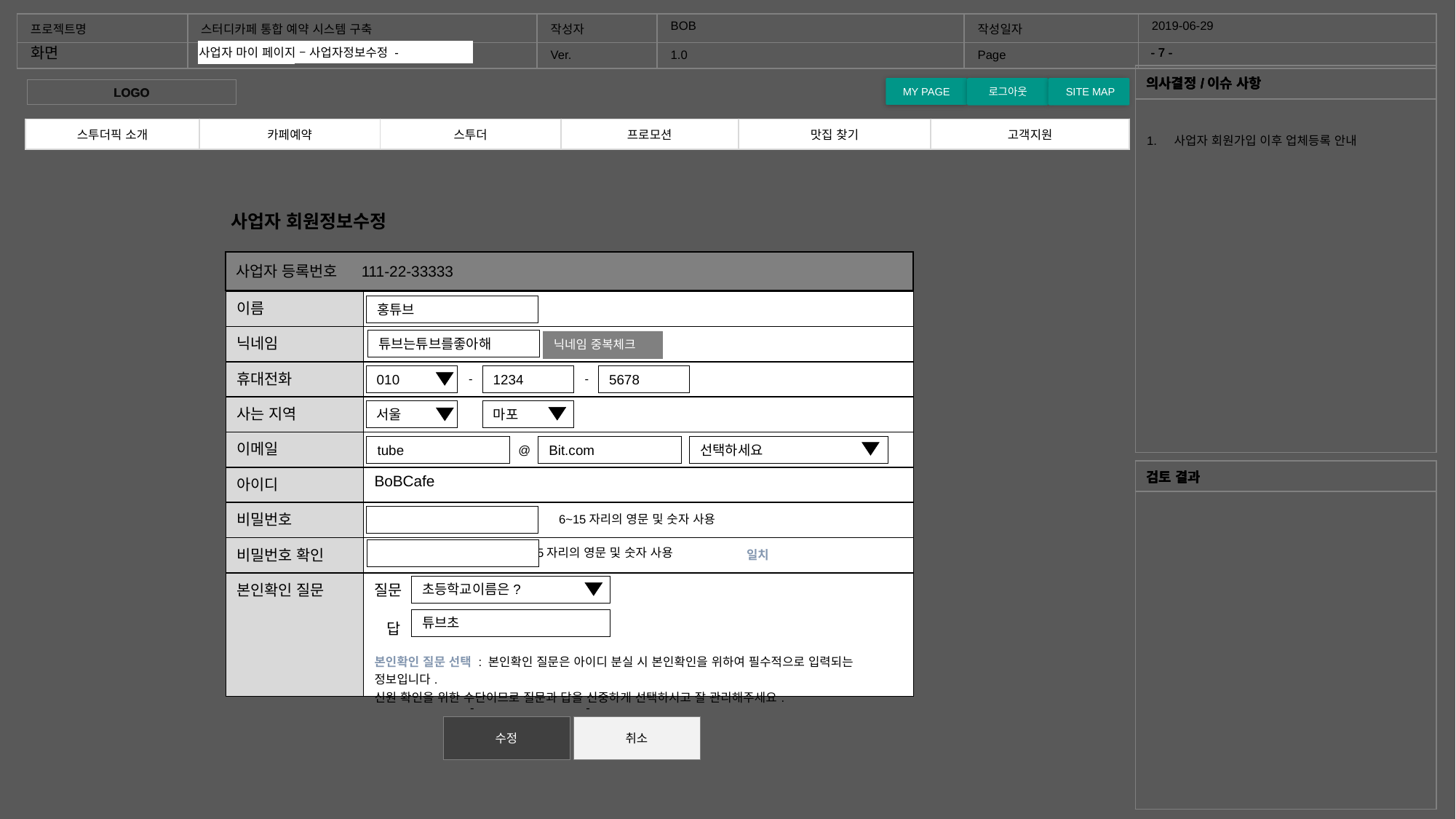

| 프로젝트명 | 스터디카페 통합 예약 시스템 구축 | 작성자 | BOB | 작성일자 | 2019-06-29 |
| --- | --- | --- | --- | --- | --- |
|  |  | Ver. | 1.0 | Page |  |
화면
- 7 -
- 7 -
- 7 -
사업자 마이 페이지 – 사업자정보수정 -

홈화면
홈화면
홈화면
회원가입 페이지
| 의사결정/이슈 사항 |
| --- |
|  |
| 의사결정/이슈 사항 |
| --- |
|  |
| 의사결정/이슈 사항 |
| --- |
|  |
MY PAGE
로그아웃
 SITE MAP
LOGO
LOGO
LOGO
사업자 회원가입 이후 업체등록 안내
| 스투더픽 소개 | 카페예약 | 스투더 | 프로모션 | 맛집찾기 | 고객지원 |
| --- | --- | --- | --- | --- | --- |
| 스투더픽 소개 | 카페예약 | 스투더 | 프로모션 | 맛집찾기 | 고객지원 |
| --- | --- | --- | --- | --- | --- |
| 스투더픽 소개 | 카페예약 | 스투더 | 프로모션 | 맛집 찾기 | 고객지원 |
| --- | --- | --- | --- | --- | --- |
사업자 회원정보수정
사업자 등록번호     111-22-33333
| 이름 |  |
| --- | --- |
| 닉네임 |  |
| 휴대전화 |  |
| 사는 지역 |  |
| 이메일 |  |
| 아이디 | BoBCafe |
| 비밀번호 |  |
| 비밀번호 확인 | 6~15자리의 영문 및 숫자 사용 |
| 본인확인 질문 | 질문 답 본인확인 질문 선택 : 본인확인 질문은 아이디 분실 시 본인확인을 위하여 필수적으로 입력되는 정보입니다. 신원 확인을 위한 수단이므로 질문과 답을 신중하게 선택하시고 잘 관리해주세요. |
홍튜브
튜브는튜브를좋아해
닉네임 중복체크
010
-
1234
-
5678

서울
마포

tube
Bit.com
선택하세요
@

| 검토 결과 |
| --- |
|  |
| 검토 결과 |
| --- |
|  |
| 검토 결과 |
| --- |
|  |

6~15자리의 영문 및 숫자 사용

일치
초등학교이름은?

튜브초
-
-
수정
취소